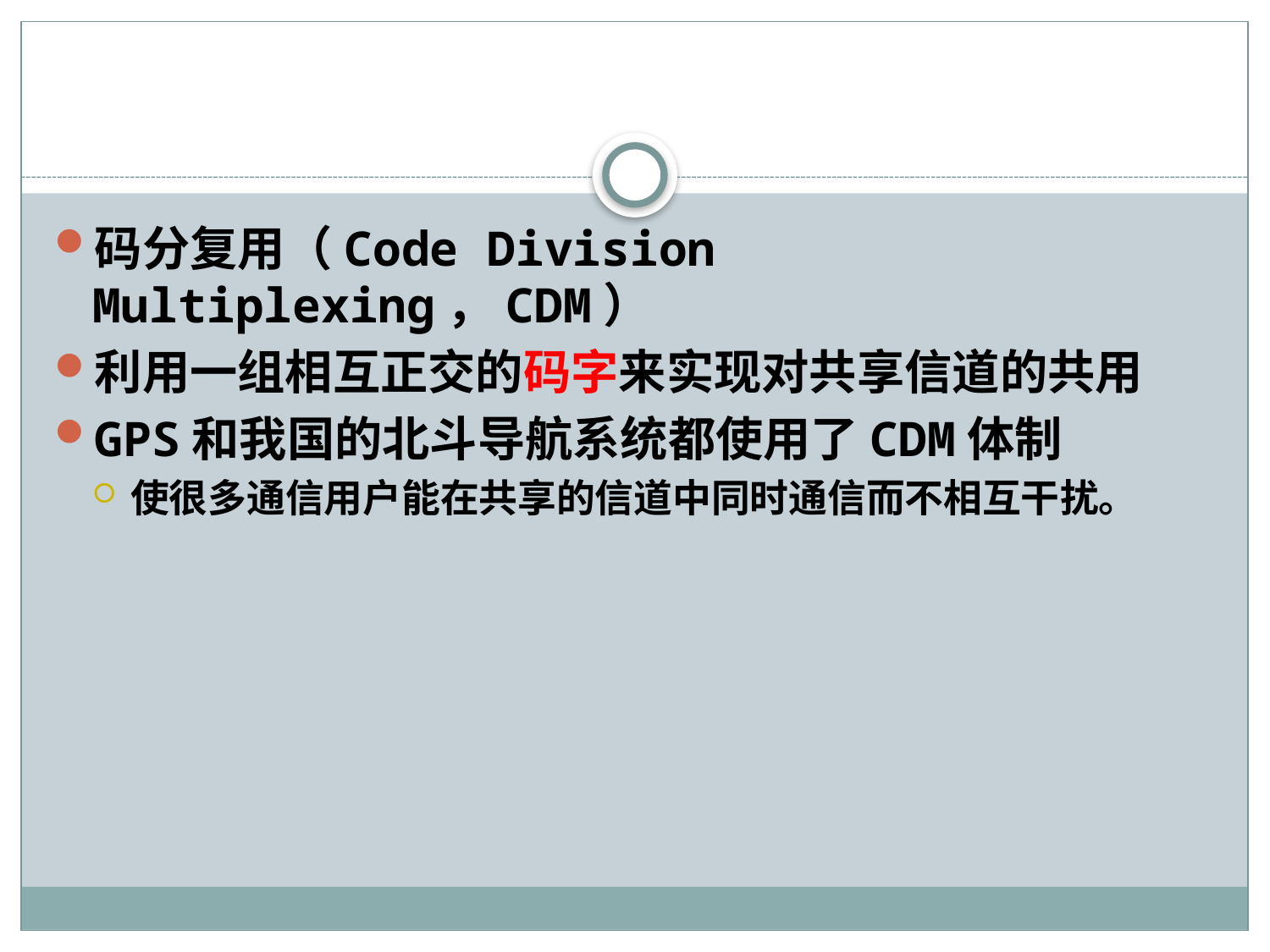

#
码分复用（Code Division Multiplexing，CDM）
利用一组相互正交的码字来实现对共享信道的共用
GPS和我国的北斗导航系统都使用了CDM体制
使很多通信用户能在共享的信道中同时通信而不相互干扰。